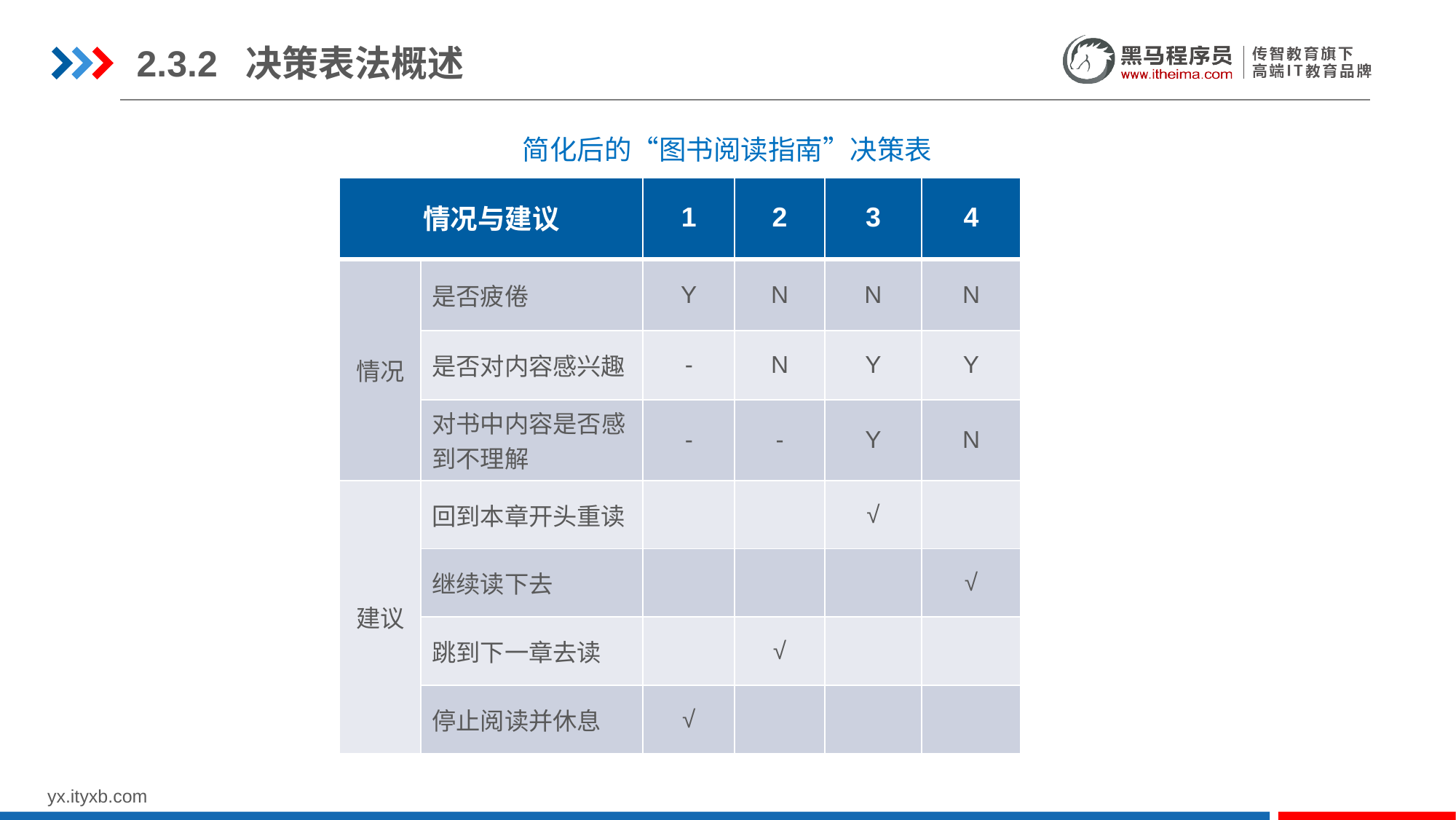

2.3.2	决策表法概述
简化后的“图书阅读指南”决策表

| 情况与建议 |  | 1 | 2 | 3 | 4 |
| --- | --- | --- | --- | --- | --- |
| 情况 | 是否疲倦 | Y | N | N | N |
|  | 是否对内容感兴趣 | - | N | Y | Y |
|  | 对书中内容是否感到不理解 | - | - | Y | N |
| 建议 | 回到本章开头重读 |  |  | √ |  |
|  | 继续读下去 |  |  |  | √ |
|  | 跳到下一章去读 |  | √ |  |  |
|  | 停止阅读并休息 | √ |  |  |  |